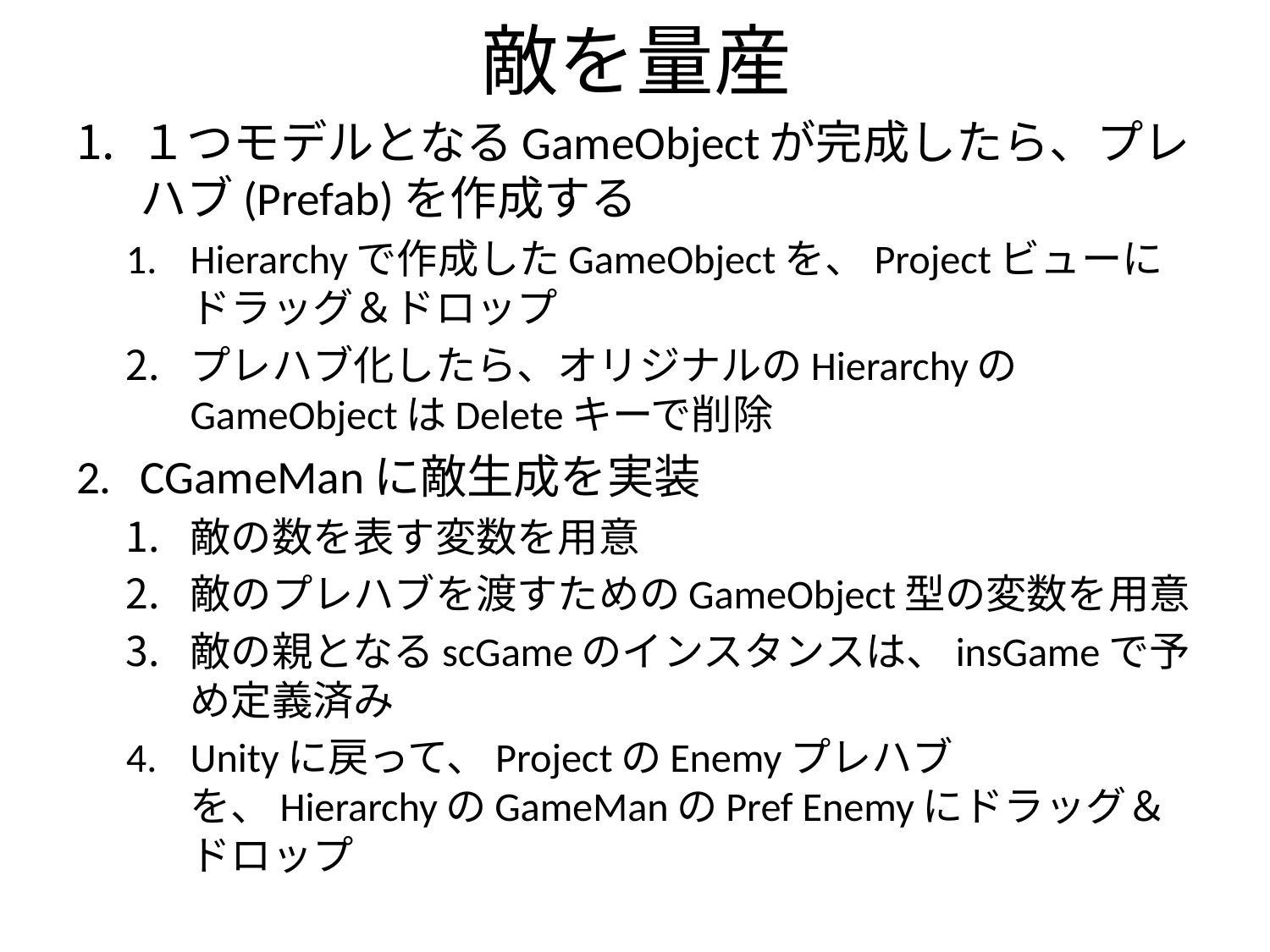

# 敵を量産
１つモデルとなるGameObjectが完成したら、プレハブ(Prefab)を作成する
Hierarchyで作成したGameObjectを、Projectビューにドラッグ＆ドロップ
プレハブ化したら、オリジナルのHierarchyのGameObjectはDeleteキーで削除
CGameManに敵生成を実装
敵の数を表す変数を用意
敵のプレハブを渡すためのGameObject型の変数を用意
敵の親となるscGameのインスタンスは、insGameで予め定義済み
Unityに戻って、ProjectのEnemyプレハブを、HierarchyのGameManのPref Enemyにドラッグ＆ドロップ